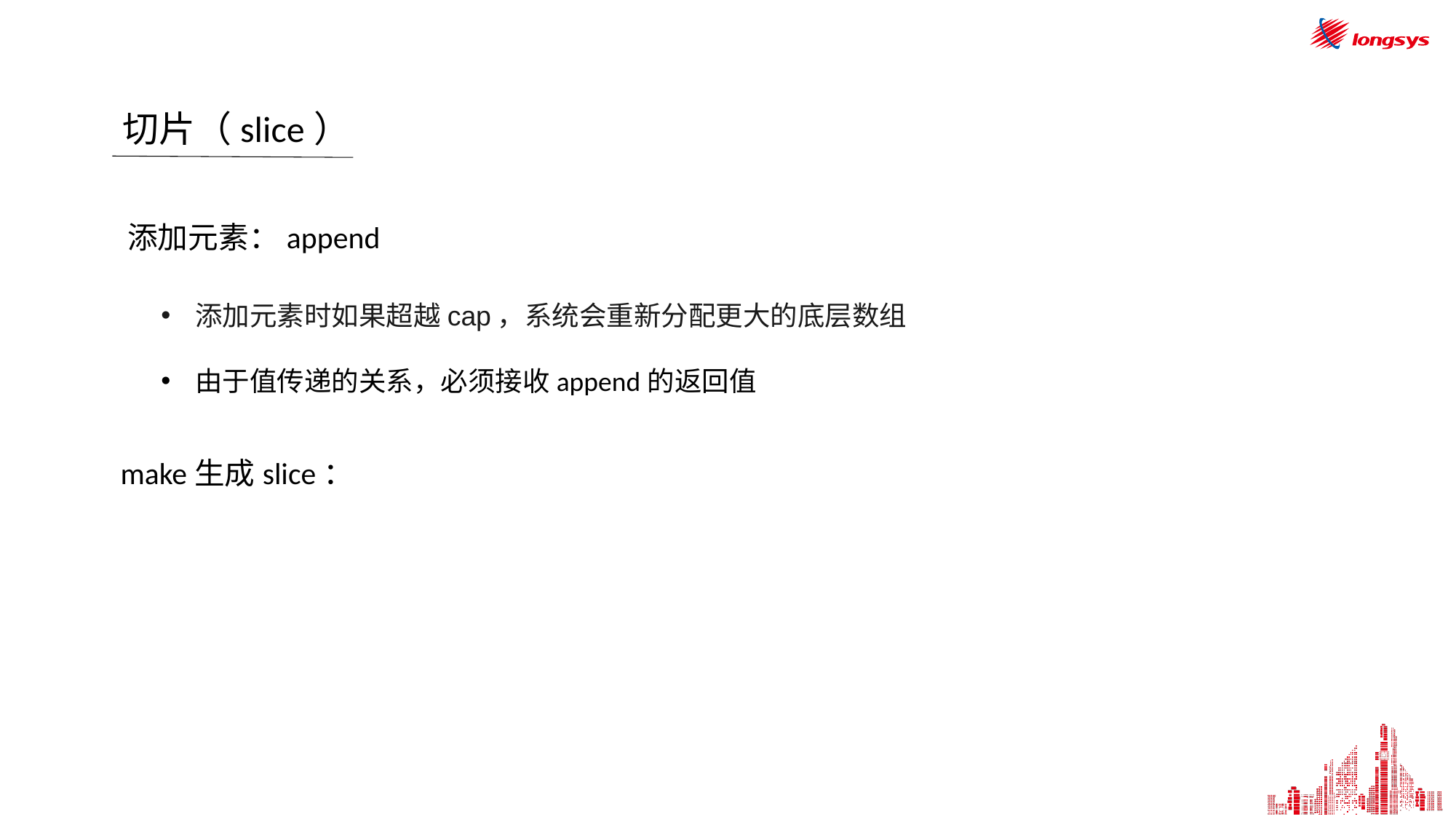

切片（slice）
添加元素：append
添加元素时如果超越cap，系统会重新分配更大的底层数组
由于值传递的关系，必须接收append的返回值
make生成slice：